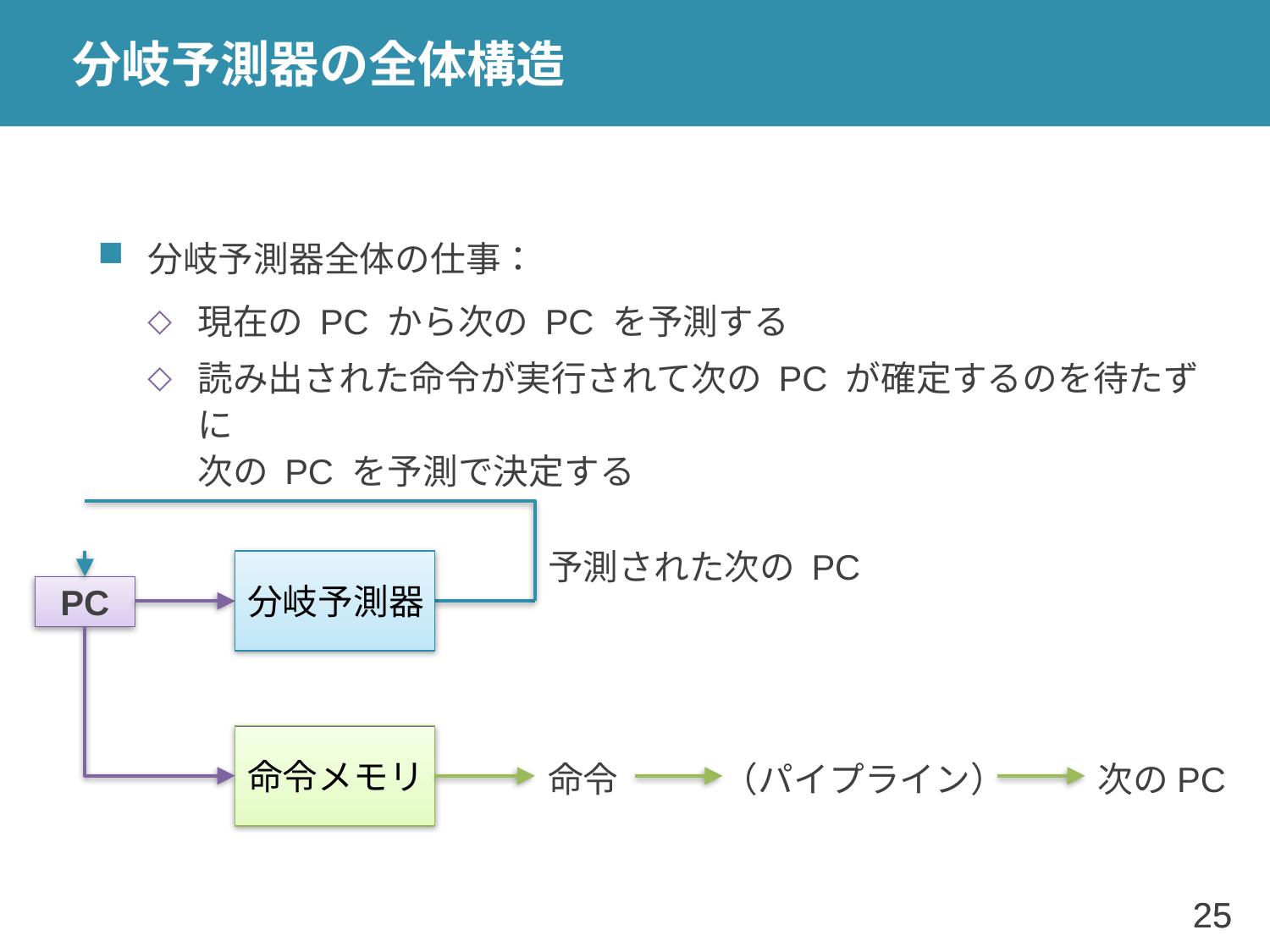

# 分岐予測器の全体構造
分岐予測器全体の仕事：
現在の PC から次の PC を予測する
読み出された命令が実行されて次の PC が確定するのを待たずに
次の PC を予測で決定する

予測された次の PC
分岐予測器
PC

命令メモリ
命令
（パイプライン）
次のPC